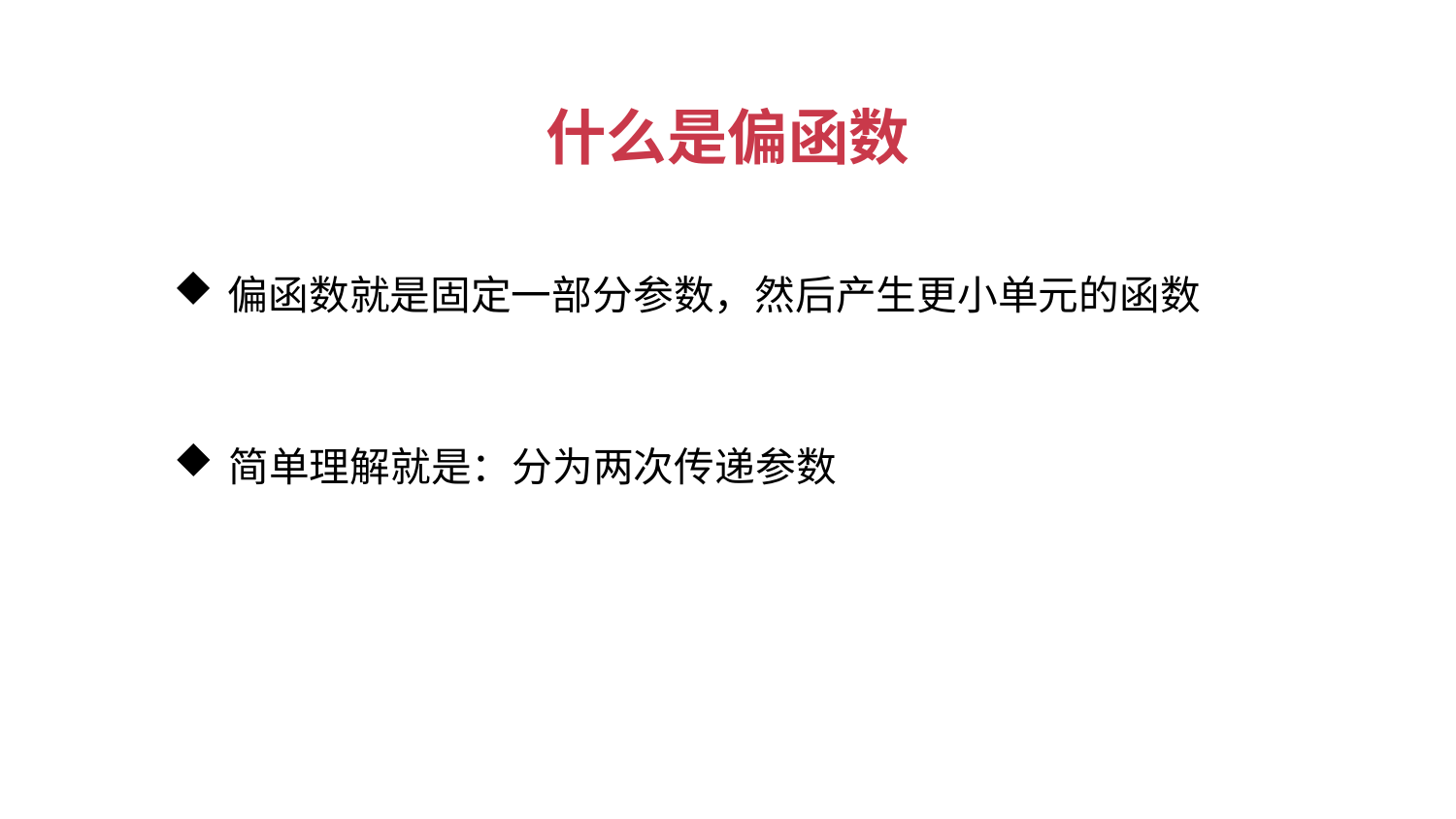

什么是偏函数
偏函数就是固定一部分参数，然后产生更小单元的函数
简单理解就是：分为两次传递参数